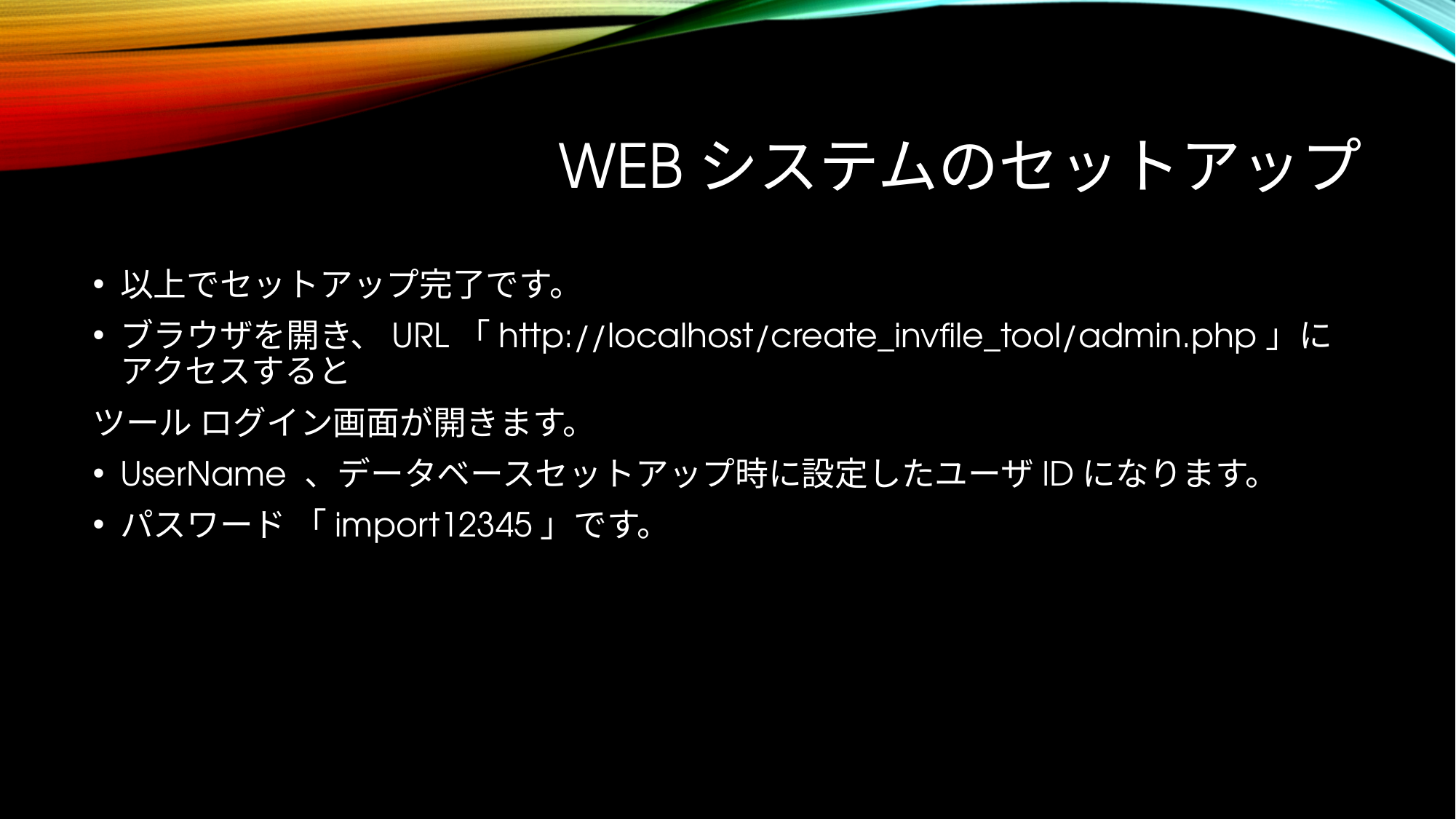

# WEBシステムのセットアップ
以上でセットアップ完了です。
ブラウザを開き、URL「http://localhost/create_invfile_tool/admin.php」にアクセスすると
ツール ログイン画面が開きます。
UserName 、データベースセットアップ時に設定したユーザIDになります。
パスワード 「import12345」です。